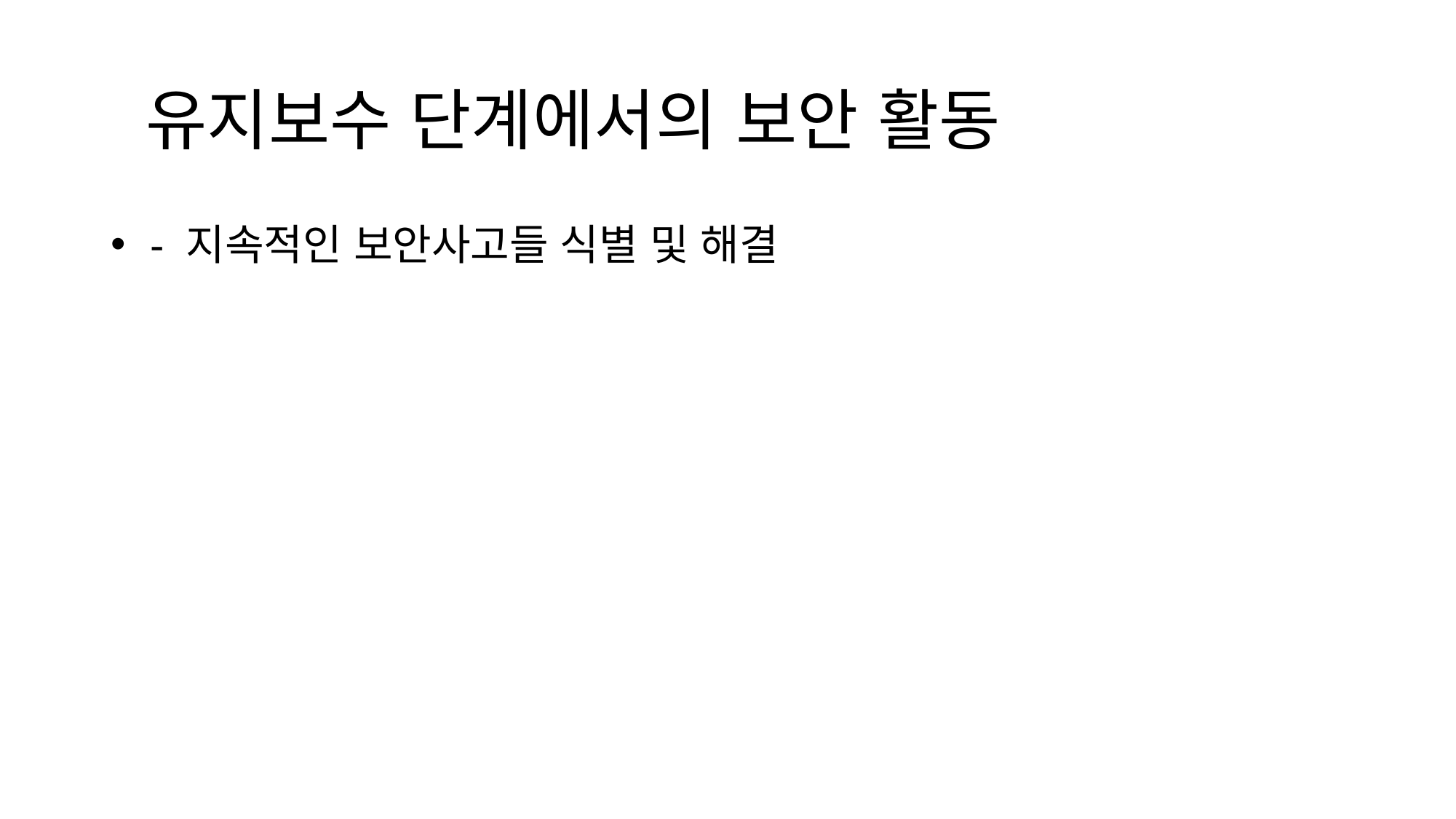

# 유지보수 단계에서의 보안 활동
 - 지속적인 보안사고들 식별 및 해결